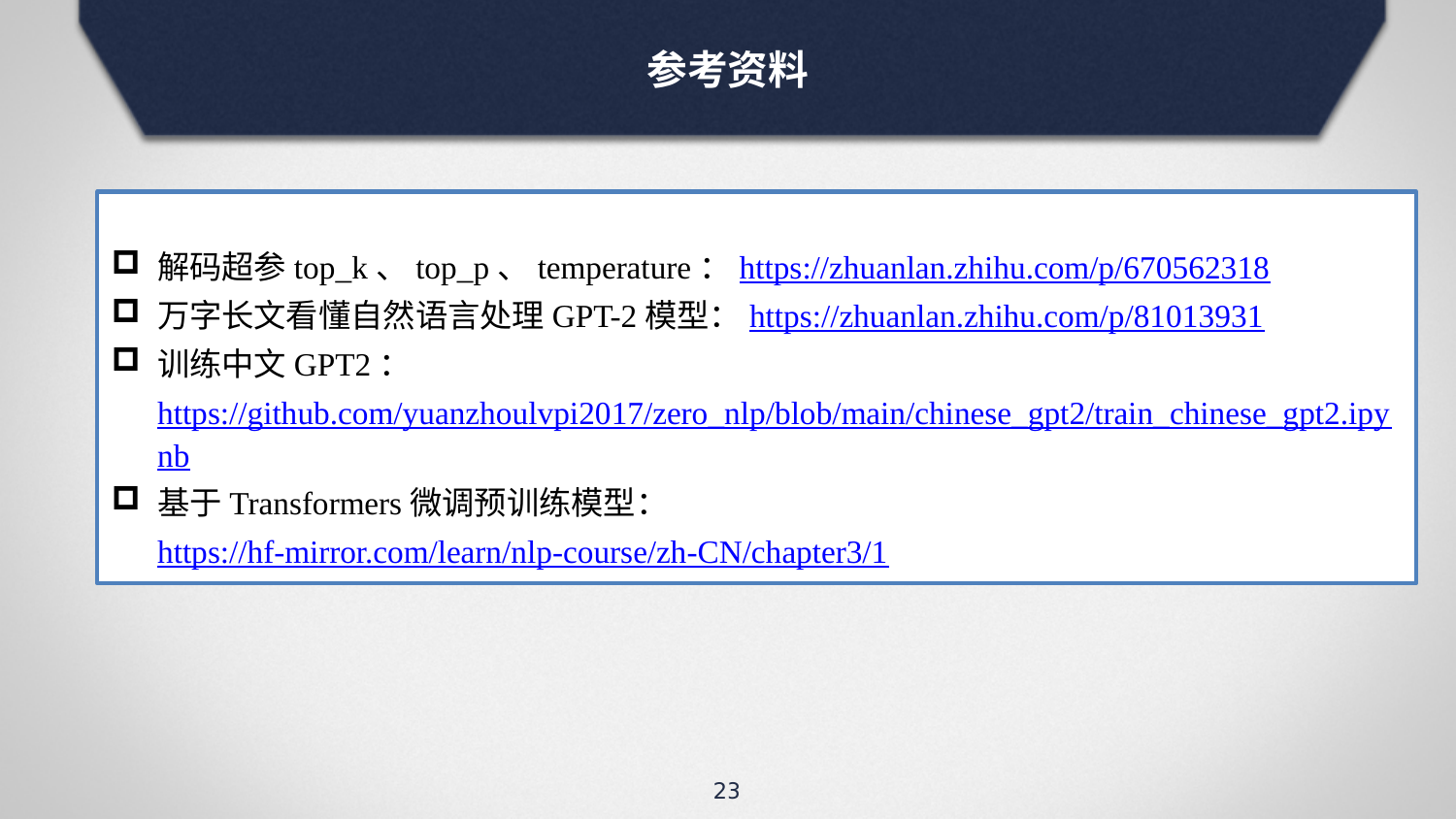

参考资料

解码超参top_k、top_p、temperature：https://zhuanlan.zhihu.com/p/670562318
万字长文看懂自然语言处理GPT-2模型：https://zhuanlan.zhihu.com/p/81013931
训练中文GPT2：https://github.com/yuanzhoulvpi2017/zero_nlp/blob/main/chinese_gpt2/train_chinese_gpt2.ipynb
基于Transformers微调预训练模型：https://hf-mirror.com/learn/nlp-course/zh-CN/chapter3/1

23